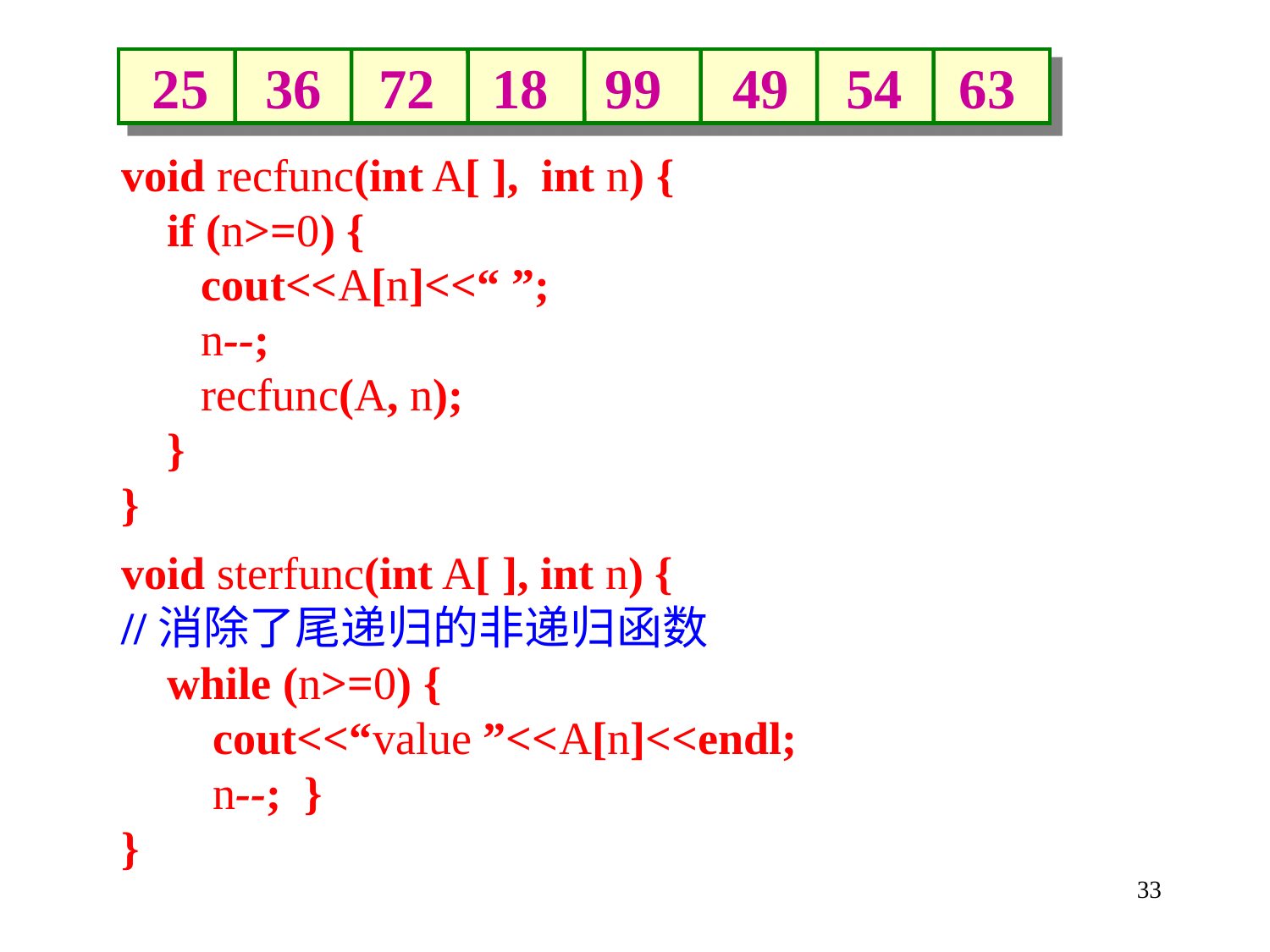

25    36    72    18    99     49    54    63

void recfunc(int A[ ],  int n) {
    if (n>=0) {
       cout<<A[n]<<“ ”;
       n--;
       recfunc(A, n);
    }
}
void sterfunc(int A[ ], int n) {
//消除了尾递归的非递归函数
    while (n>=0) {
        cout<<“value ”<<A[n]<<endl;
        n--;  }
}
33